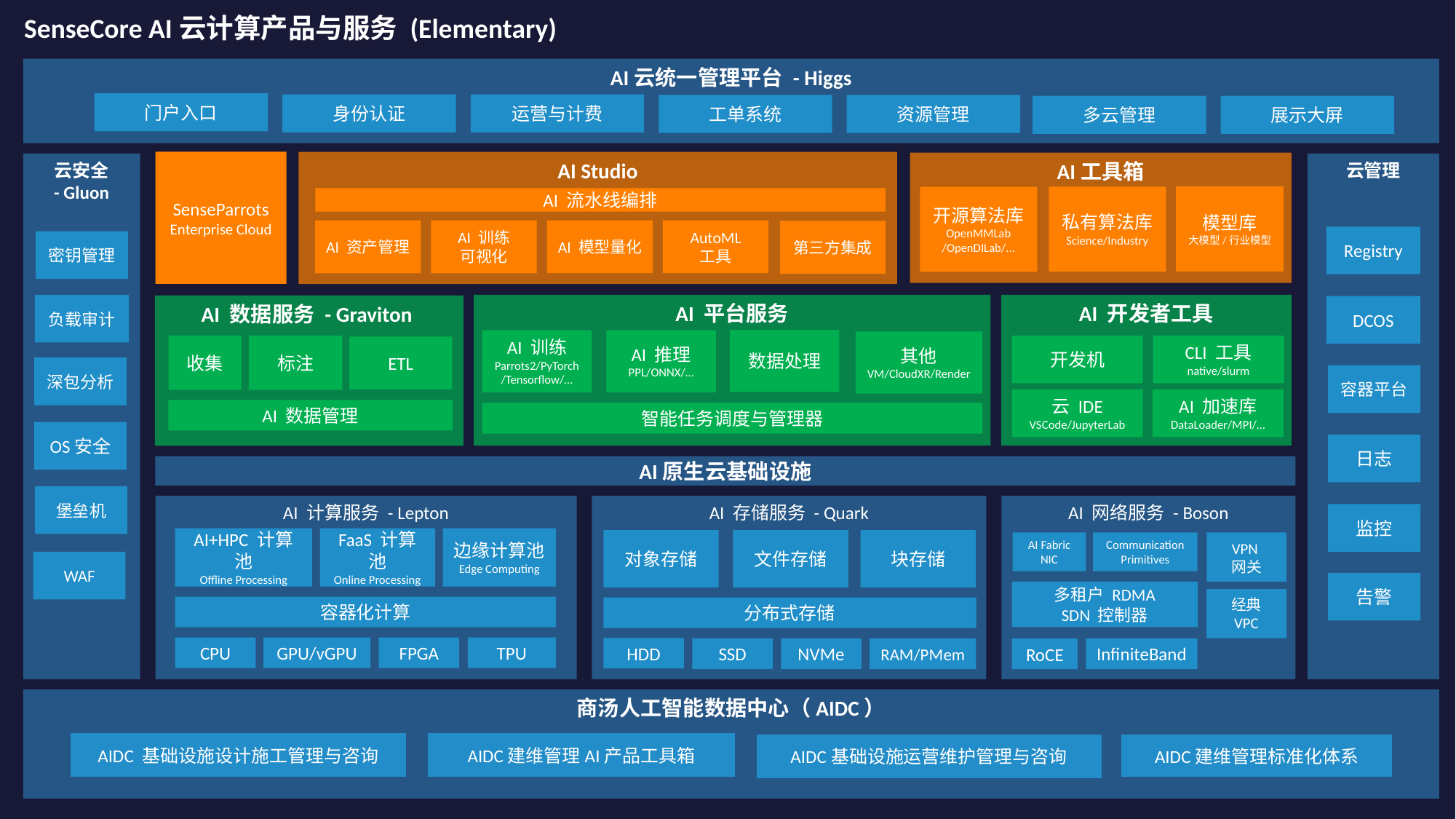

SenseCore AI云计算产品与服务 (Elementary)
AI云统一管理平台 - Higgs
门户入口
运营与计费
身份认证
工单系统
资源管理
展示大屏
多云管理
SenseParrots Enterprise Cloud
AI Studio
AI工具箱
云管理
云安全
- Gluon
模型库
大模型/行业模型
私有算法库
Science/Industry
开源算法库
OpenMMLab
/OpenDILab/...
AI 流水线编排
AI 模型量化
AutoML
工具
AI 资产管理
AI 训练
可视化
第三方集成
Registry
密钥管理
负载审计
AI 平台服务
AI 开发者工具
AI 数据服务 - Graviton
DCOS
数据处理
AI 推理
PPL/ONNX/…
AI 训练
Parrots2/PyTorch
/Tensorflow/…
其他
VM/CloudXR/Render
CLI 工具
native/slurm
收集
标注
开发机
ETL
深包分析
容器平台
云 IDE
VSCode/JupyterLab
AI 加速库
DataLoader/MPI/…
AI 数据管理
智能任务调度与管理器
OS安全
日志
AI原生云基础设施
堡垒机
AI 计算服务 - Lepton
AI 存储服务 - Quark
AI 网络服务 - Boson
监控
FaaS 计算池
Online Processing
边缘计算池
Edge Computing
AI+HPC 计算池
Offline Processing
对象存储
文件存储
块存储
Communication Primitives
AI Fabric
NIC
VPN
网关
WAF
告警
多租户 RDMA
SDN 控制器
经典 VPC
容器化计算
分布式存储
GPU/vGPU
FPGA
TPU
CPU
HDD
SSD
NVMe
RAM/PMem
InfiniteBand
RoCE
商汤人工智能数据中心（AIDC）
AIDC 基础设施设计施工管理与咨询
AIDC建维管理AI产品工具箱
AIDC基础设施运营维护管理与咨询
AIDC建维管理标准化体系